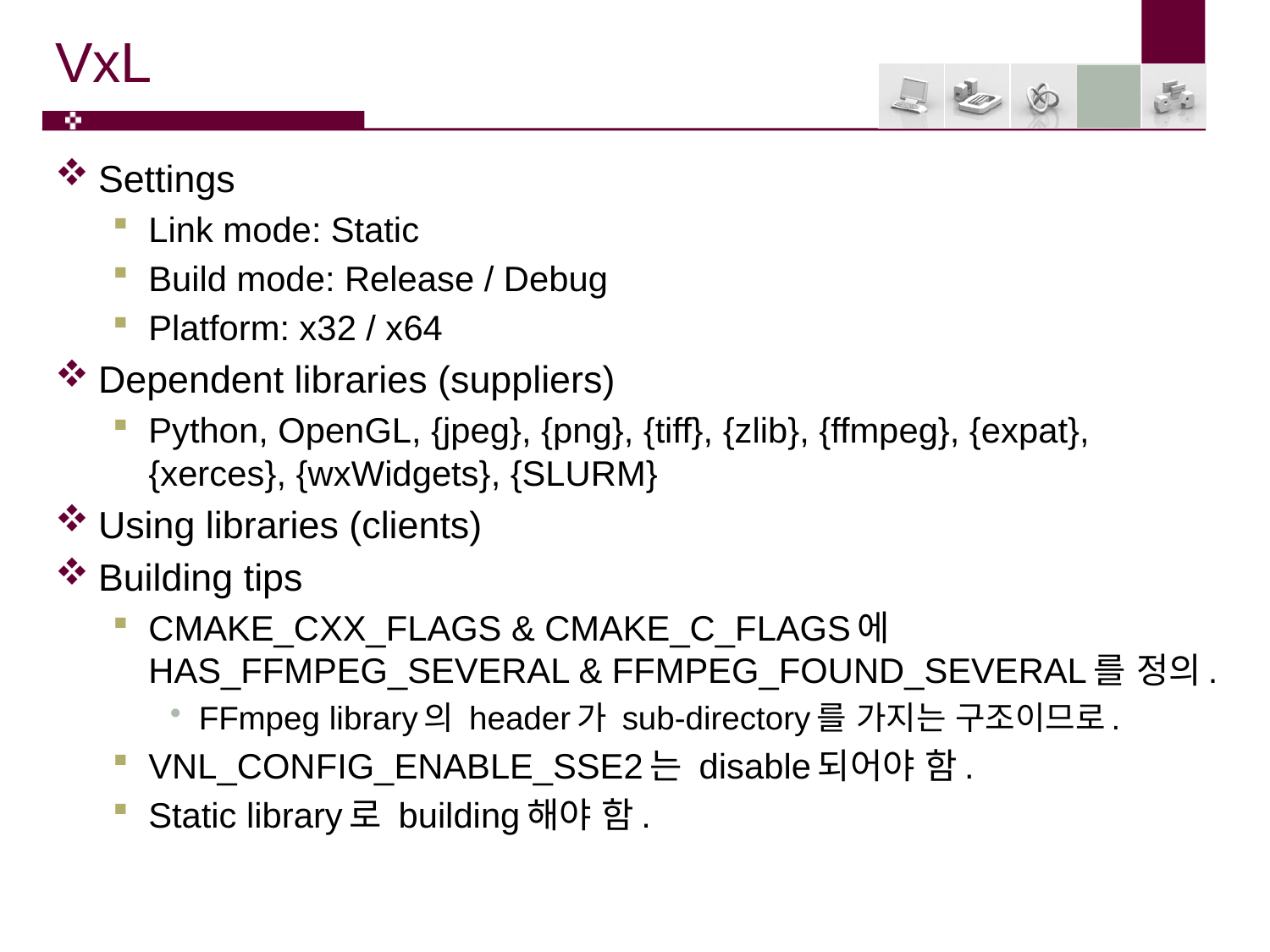

# VxL
Settings
Link mode: Static
Build mode: Release / Debug
Platform: x32 / x64
Dependent libraries (suppliers)
Python, OpenGL, {jpeg}, {png}, {tiff}, {zlib}, {ffmpeg}, {expat}, {xerces}, {wxWidgets}, {SLURM}
Using libraries (clients)
Building tips
CMAKE_CXX_FLAGS & CMAKE_C_FLAGS에  HAS_FFMPEG_SEVERAL & FFMPEG_FOUND_SEVERAL를 정의.
FFmpeg library의 header가 sub-directory를 가지는 구조이므로.
VNL_CONFIG_ENABLE_SSE2는 disable되어야 함.
Static library로 building해야 함.